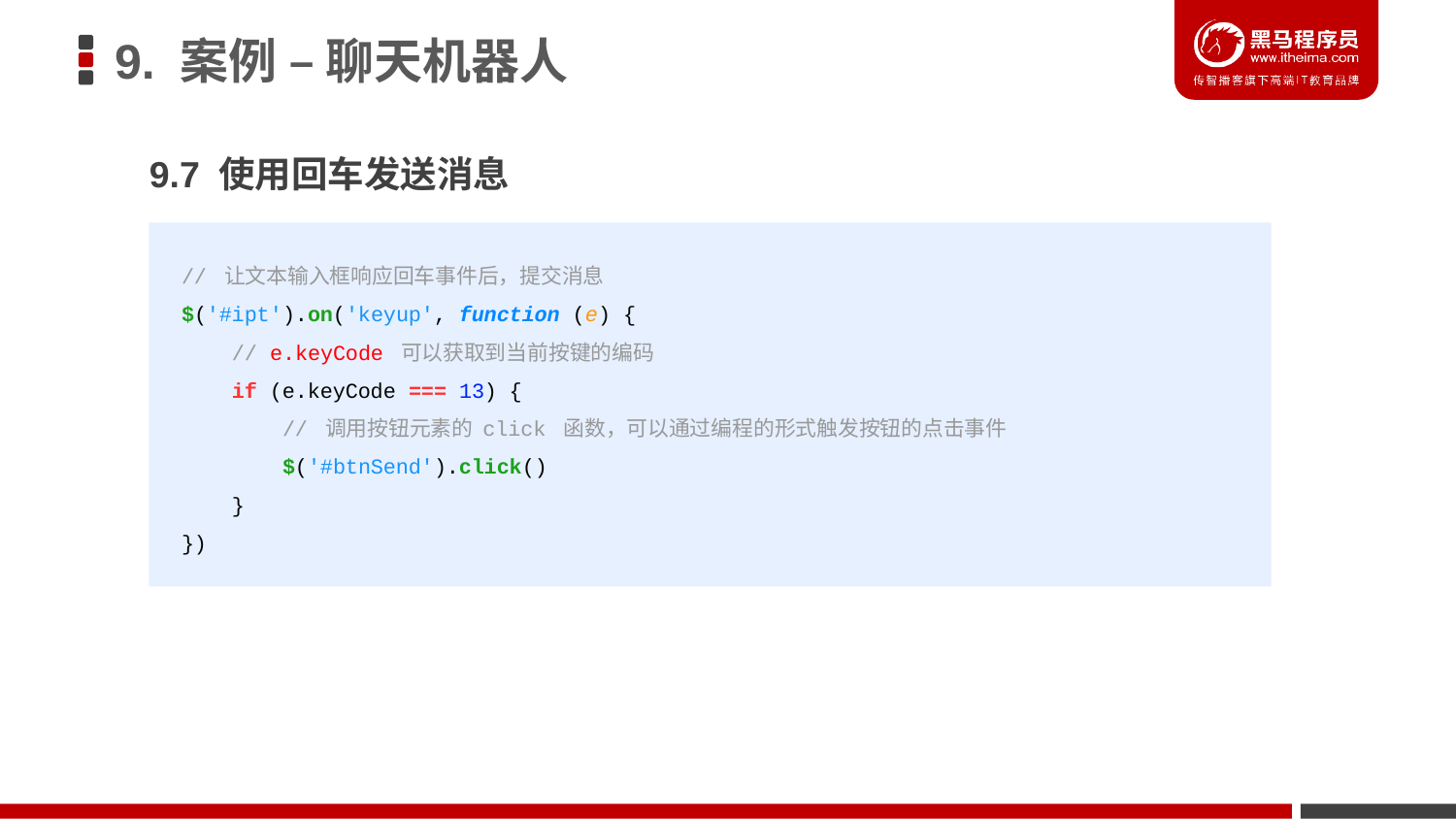

# 9. 案例 – 聊天机器人
9.7 使用回车发送消息

// 让文本输入框响应回车事件后，提交消息
$('#ipt').on('keyup', function (e) {
    // e.keyCode 可以获取到当前按键的编码
    if (e.keyCode === 13) {
        // 调用按钮元素的 click 函数，可以通过编程的形式触发按钮的点击事件
        $('#btnSend').click()
    }
})